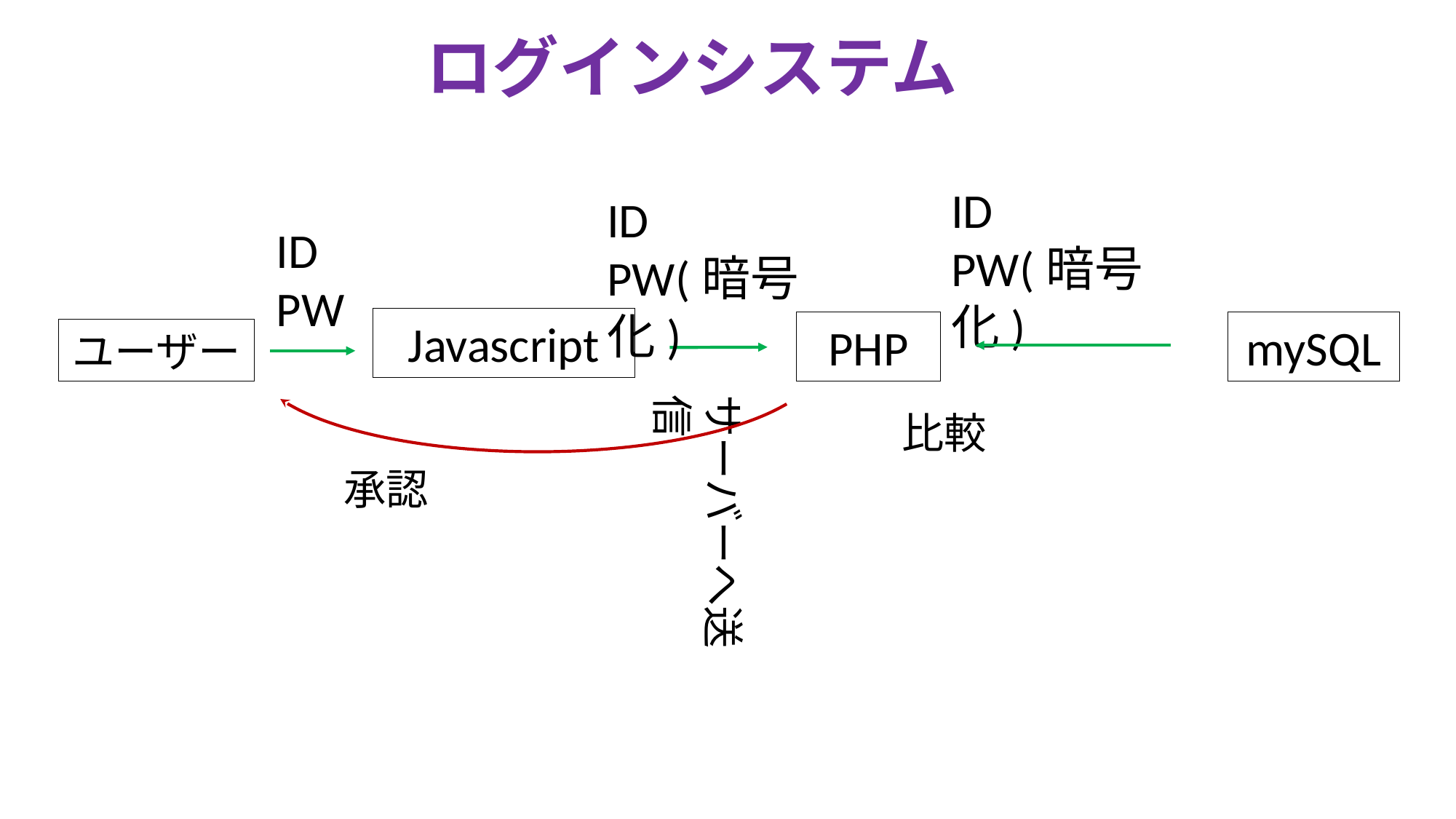

ログインシステム
ID
PW(暗号化)
ID
PW(暗号化)
ID
PW

Javascript
PHP
mySQL
ユーザー
サーバーへ送信
比較
承認